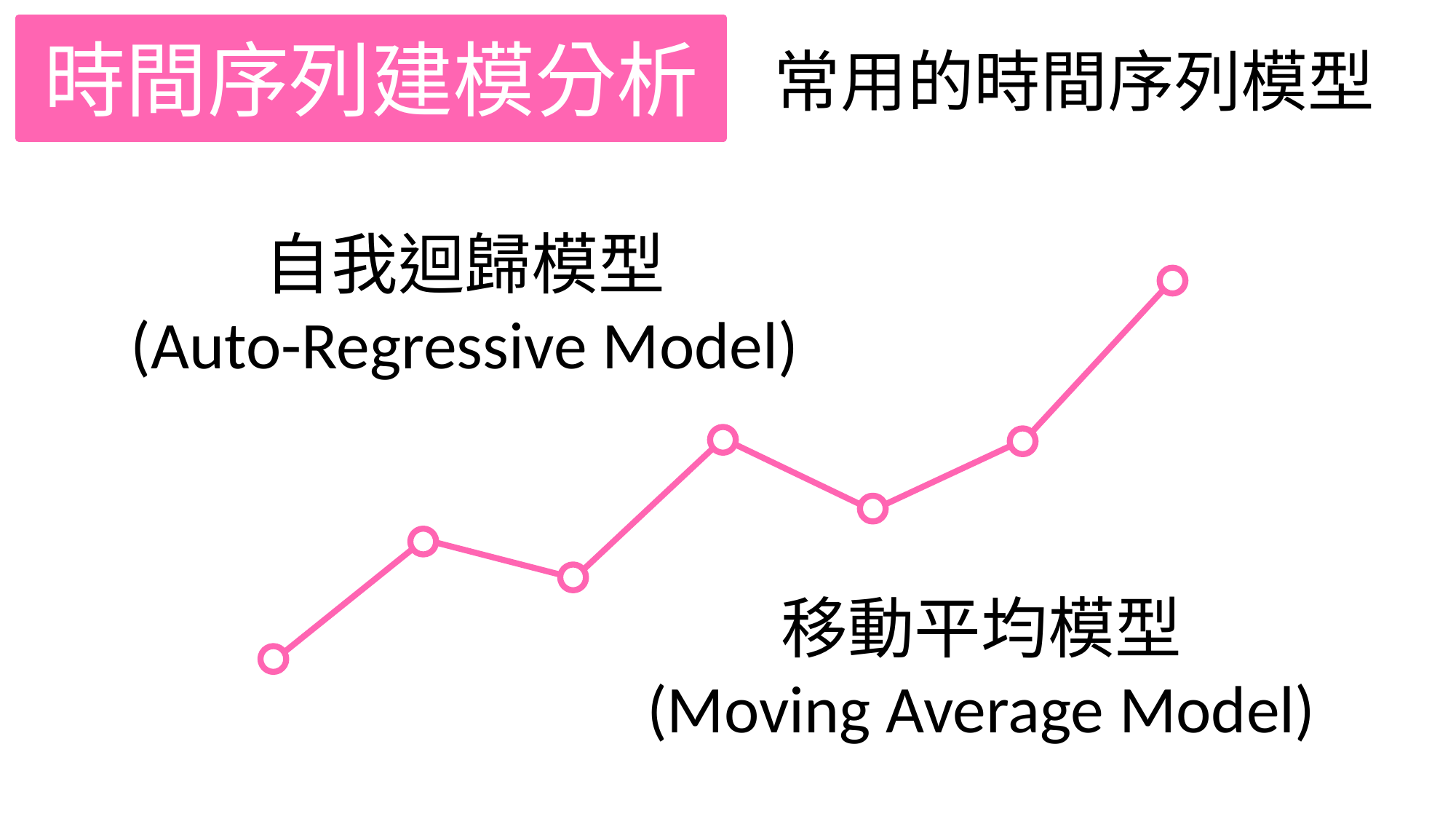

時間序列建模分析
常用的時間序列模型
自我迴歸模型
(Auto-Regressive Model)

移動平均模型
(Moving Average Model)